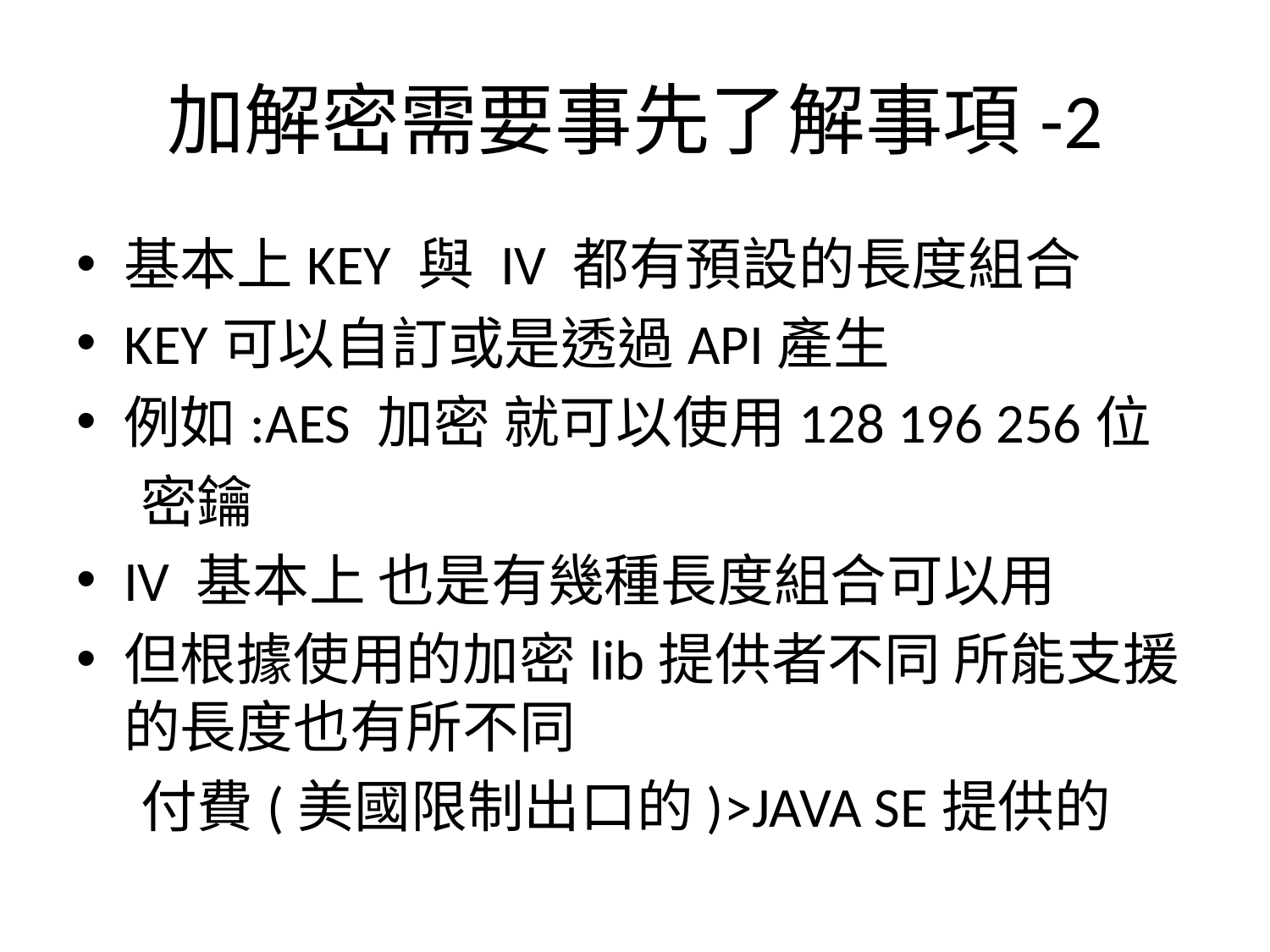

# 加解密需要事先了解事項-2
基本上KEY 與 IV 都有預設的長度組合
KEY可以自訂或是透過API產生
例如:AES 加密 就可以使用128 196 256位
    密鑰
IV 基本上 也是有幾種長度組合可以用
但根據使用的加密lib提供者不同 所能支援的長度也有所不同
    付費(美國限制出口的)>JAVA SE提供的